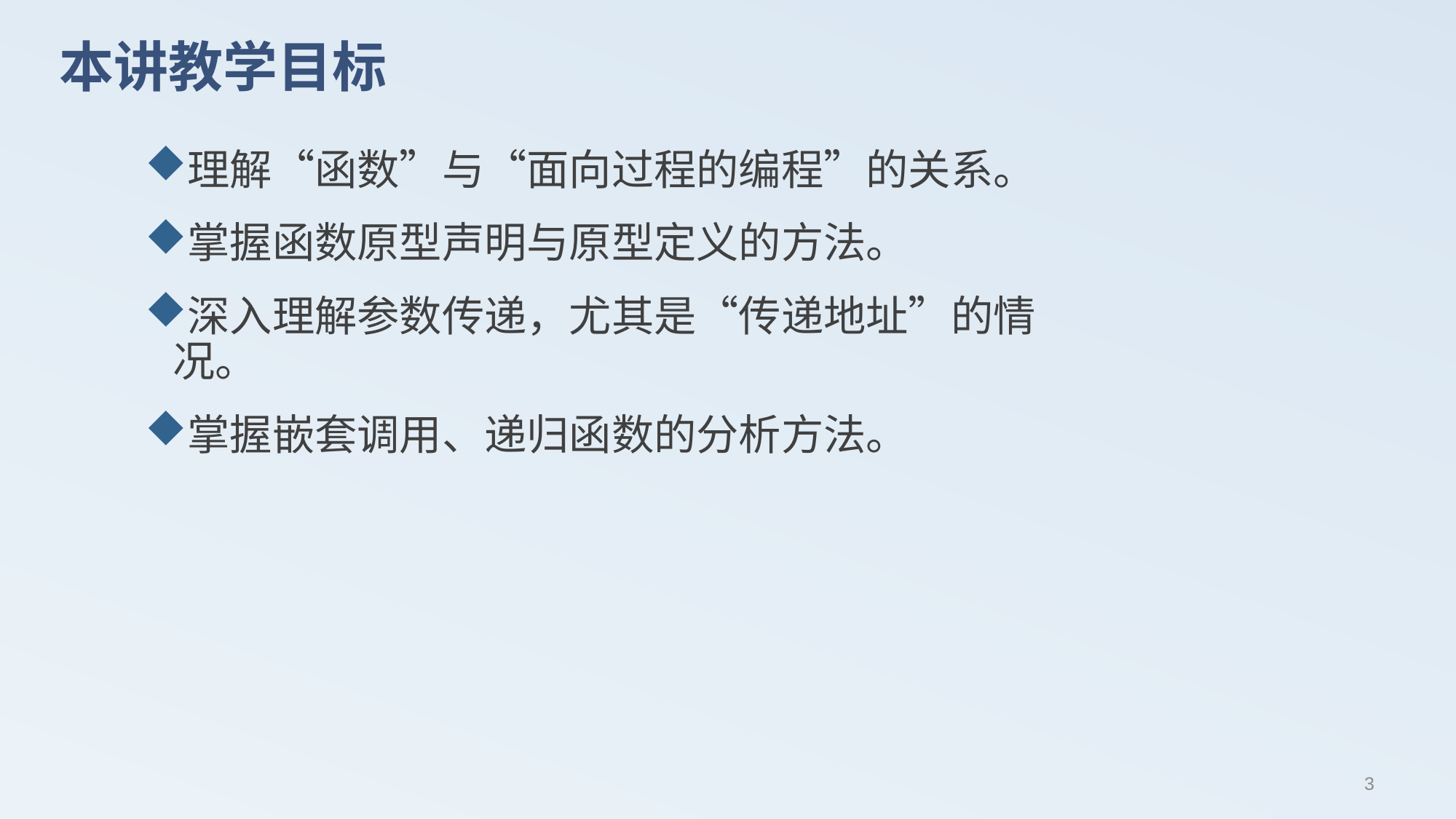

# 本讲教学目标
理解“函数”与“面向过程的编程”的关系。
掌握函数原型声明与原型定义的方法。
深入理解参数传递，尤其是“传递地址”的情况。
掌握嵌套调用、递归函数的分析方法。